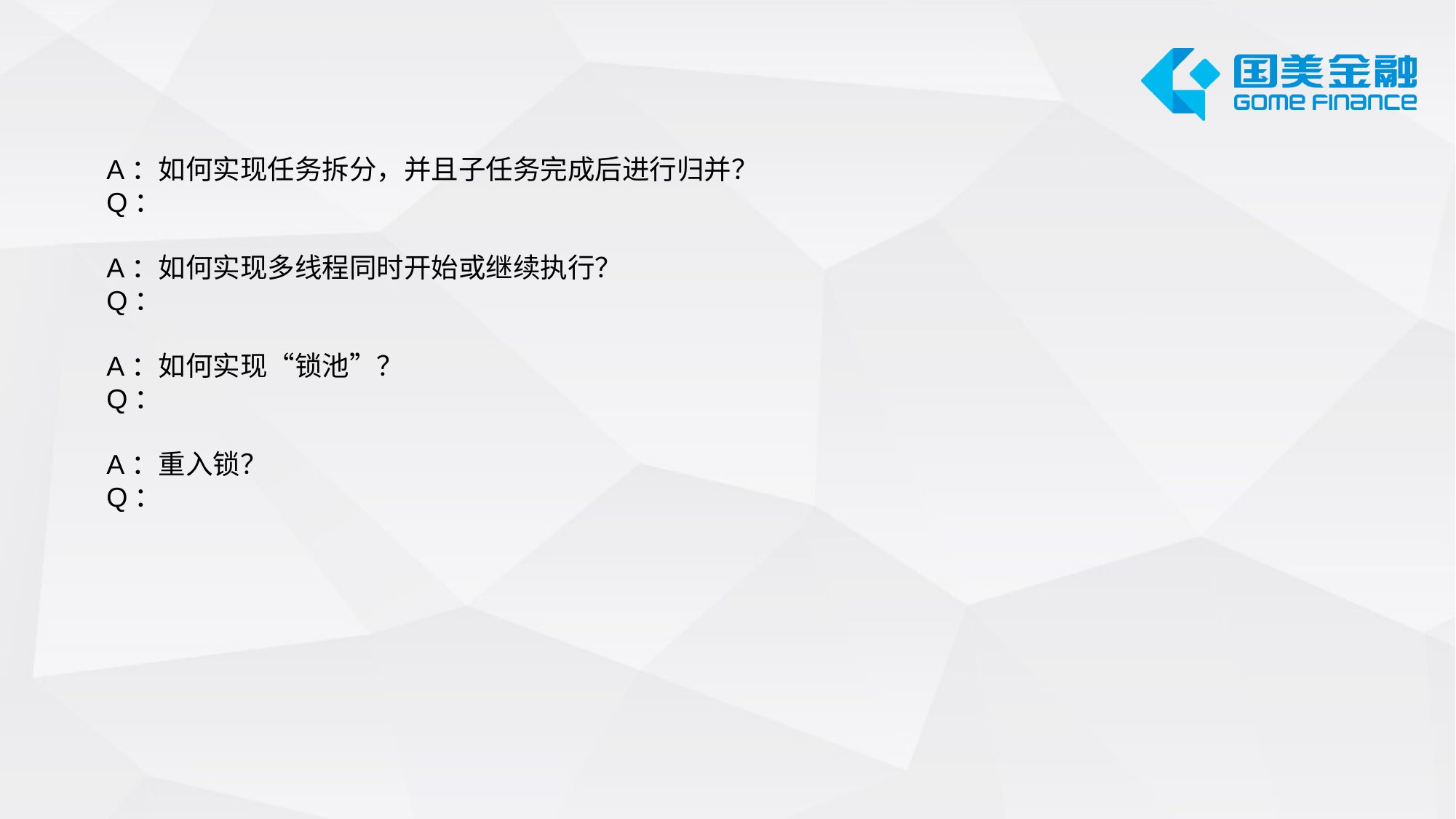

A：如何实现任务拆分，并且子任务完成后进行归并？
Q：

A：如何实现多线程同时开始或继续执行？
Q：

A：如何实现“锁池”？
Q：

A：重入锁？
Q：